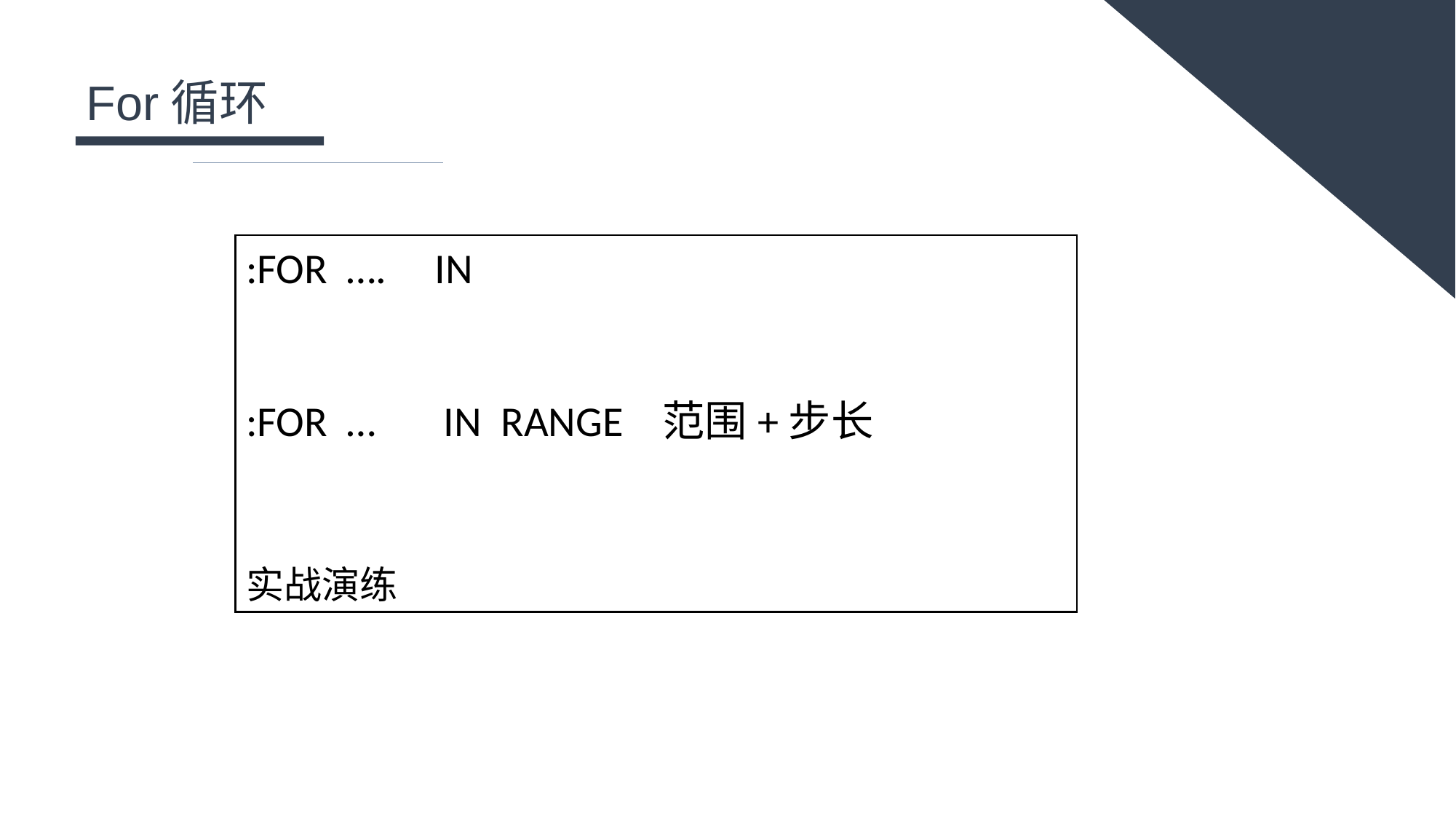

For循环

:FOR  ….     IN

:FOR  …       IN  RANGE   范围+步长

实战演练